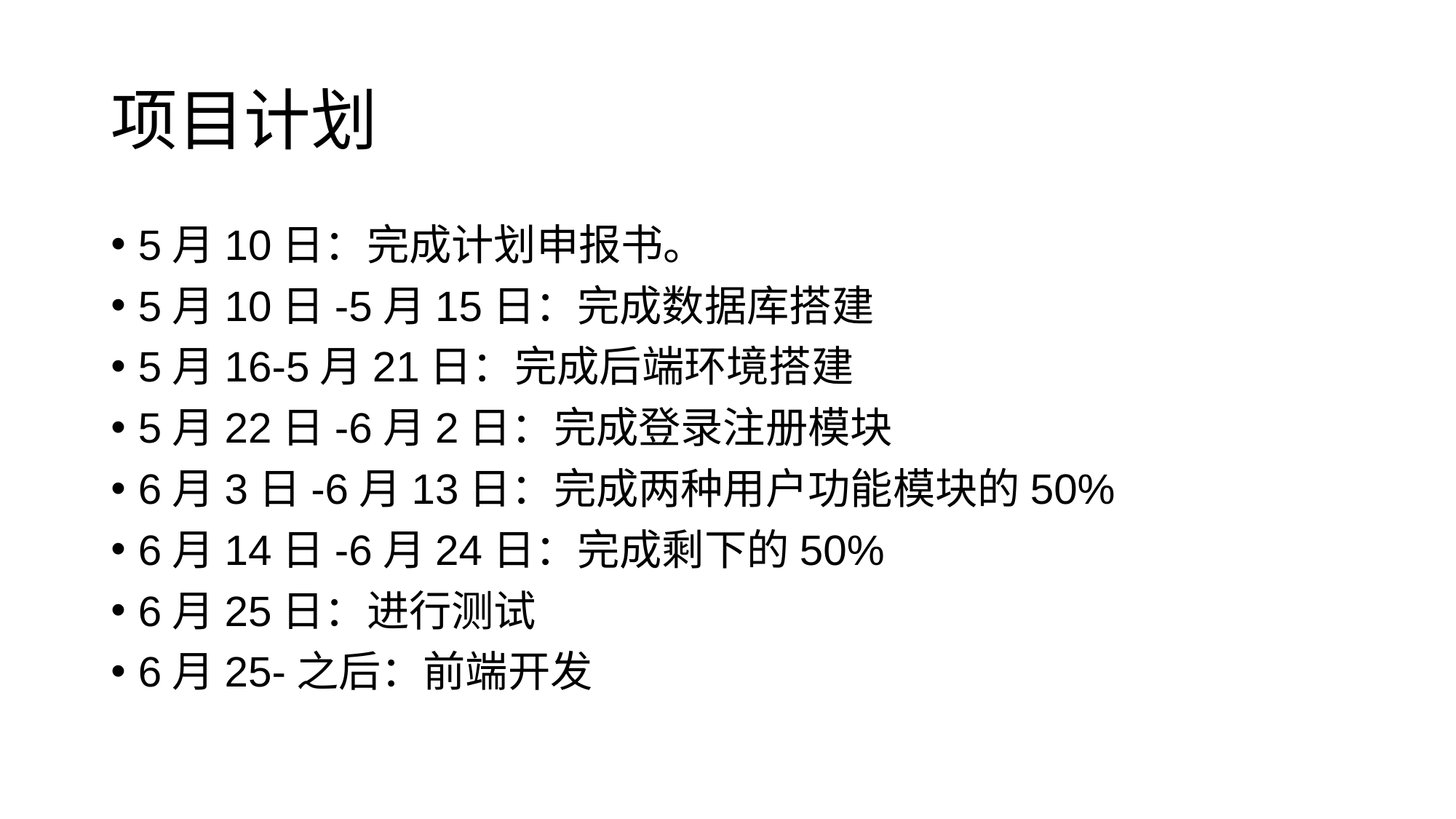

# 项目计划
5月10日：完成计划申报书。
5月10日-5月15日：完成数据库搭建
5月16-5月21日：完成后端环境搭建
5月22日-6月2日：完成登录注册模块
6月3日-6月13日：完成两种用户功能模块的50%
6月14日-6月24日：完成剩下的50%
6月25日：进行测试
6月25-之后：前端开发